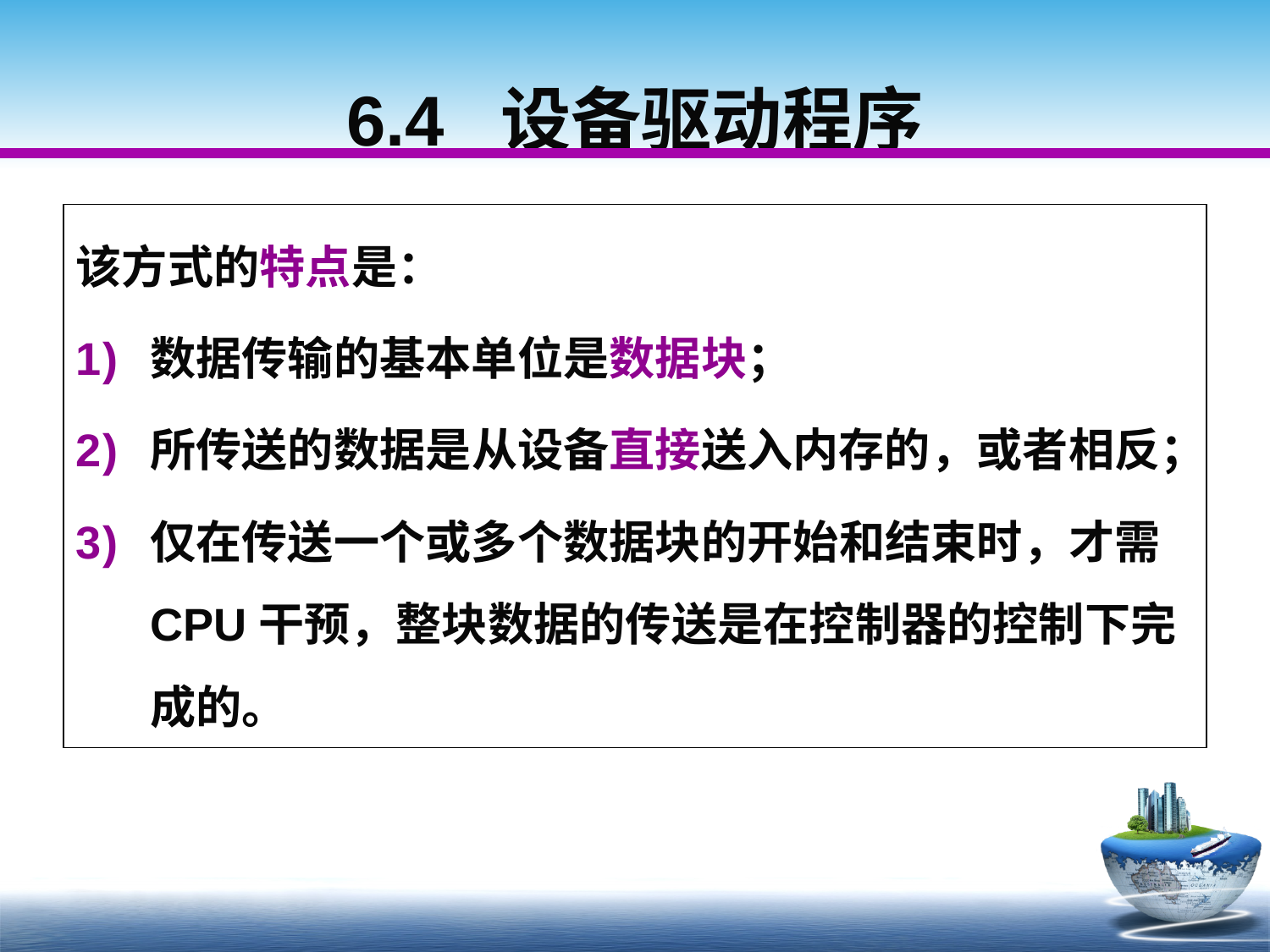

# 6.4  设备驱动程序

该方式的特点是：
数据传输的基本单位是数据块；
所传送的数据是从设备直接送入内存的，或者相反；
仅在传送一个或多个数据块的开始和结束时，才需CPU干预，整块数据的传送是在控制器的控制下完成的。